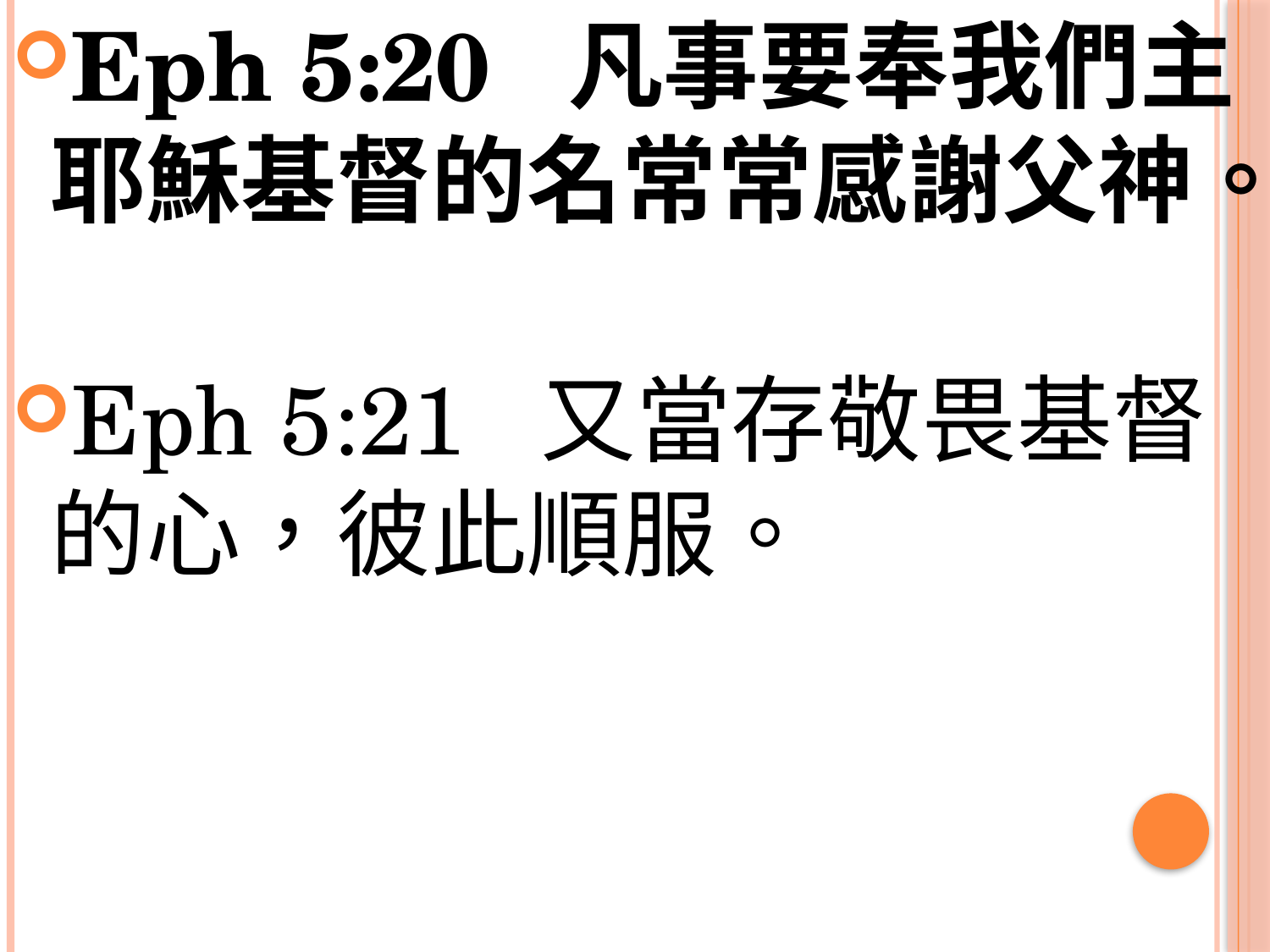

Eph 5:20  凡事要奉我們主耶穌基督的名常常感謝父神。
Eph 5:21  又當存敬畏基督的心，彼此順服。